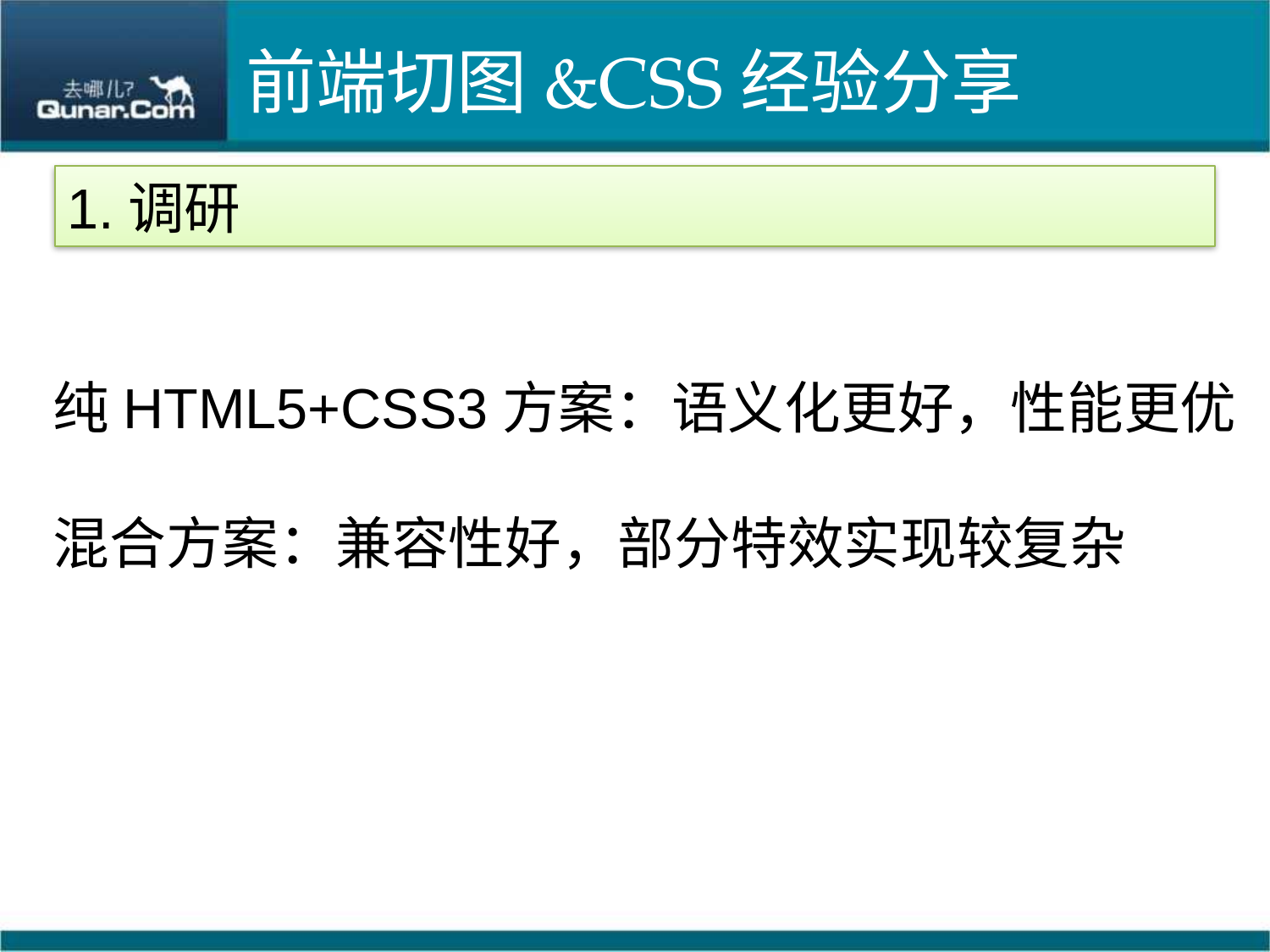

# 前端切图&CSS经验分享
1.调研
纯HTML5+CSS3方案：语义化更好，性能更优
混合方案：兼容性好，部分特效实现较复杂